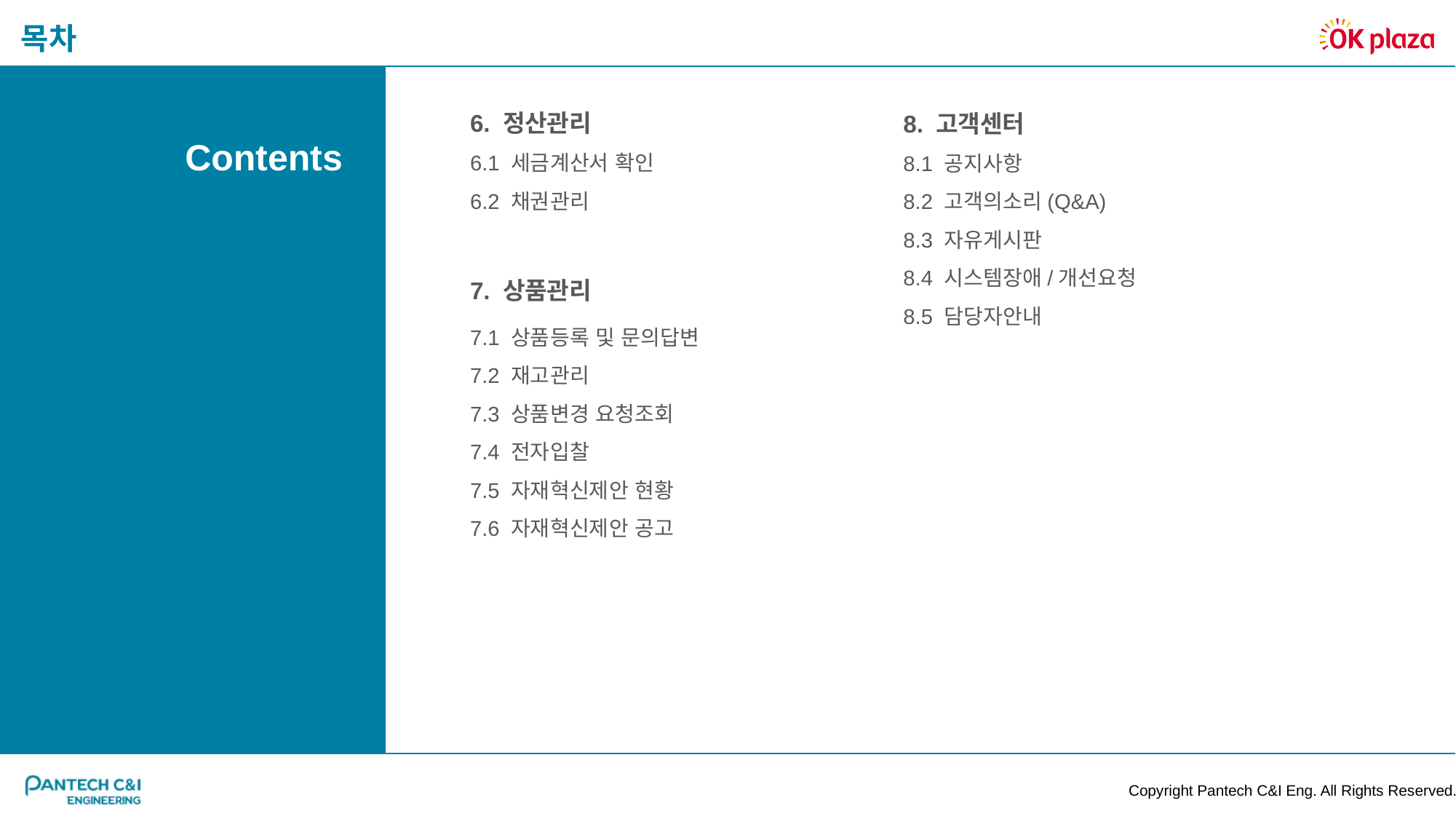

6. 정산관리
6.1 세금계산서 확인
6.2 채권관리

7. 상품관리
7.1 상품등록 및 문의답변
7.2 재고관리
7.3 상품변경 요청조회
7.4 전자입찰
7.5 자재혁신제안 현황
7.6 자재혁신제안 공고

8. 고객센터
8.1 공지사항
8.2 고객의소리(Q&A)
8.3 자유게시판
8.4 시스템장애/개선요청
8.5 담당자안내